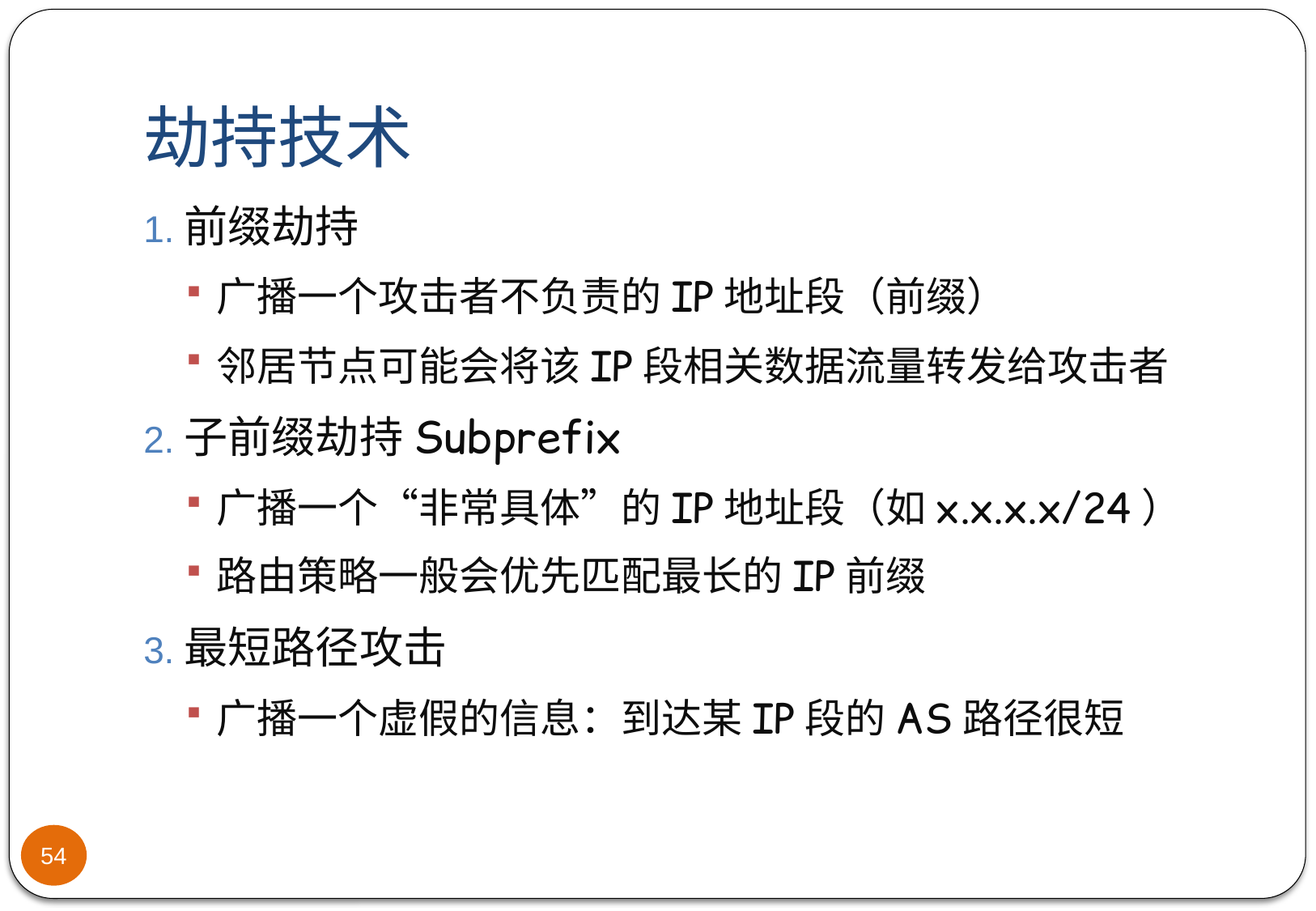

# 劫持技术
前缀劫持
广播一个攻击者不负责的IP地址段（前缀）
邻居节点可能会将该IP段相关数据流量转发给攻击者
子前缀劫持Subprefix
广播一个“非常具体”的IP地址段（如x.x.x.x/24）
路由策略一般会优先匹配最长的IP前缀
最短路径攻击
广播一个虚假的信息：到达某IP段的AS路径很短
54